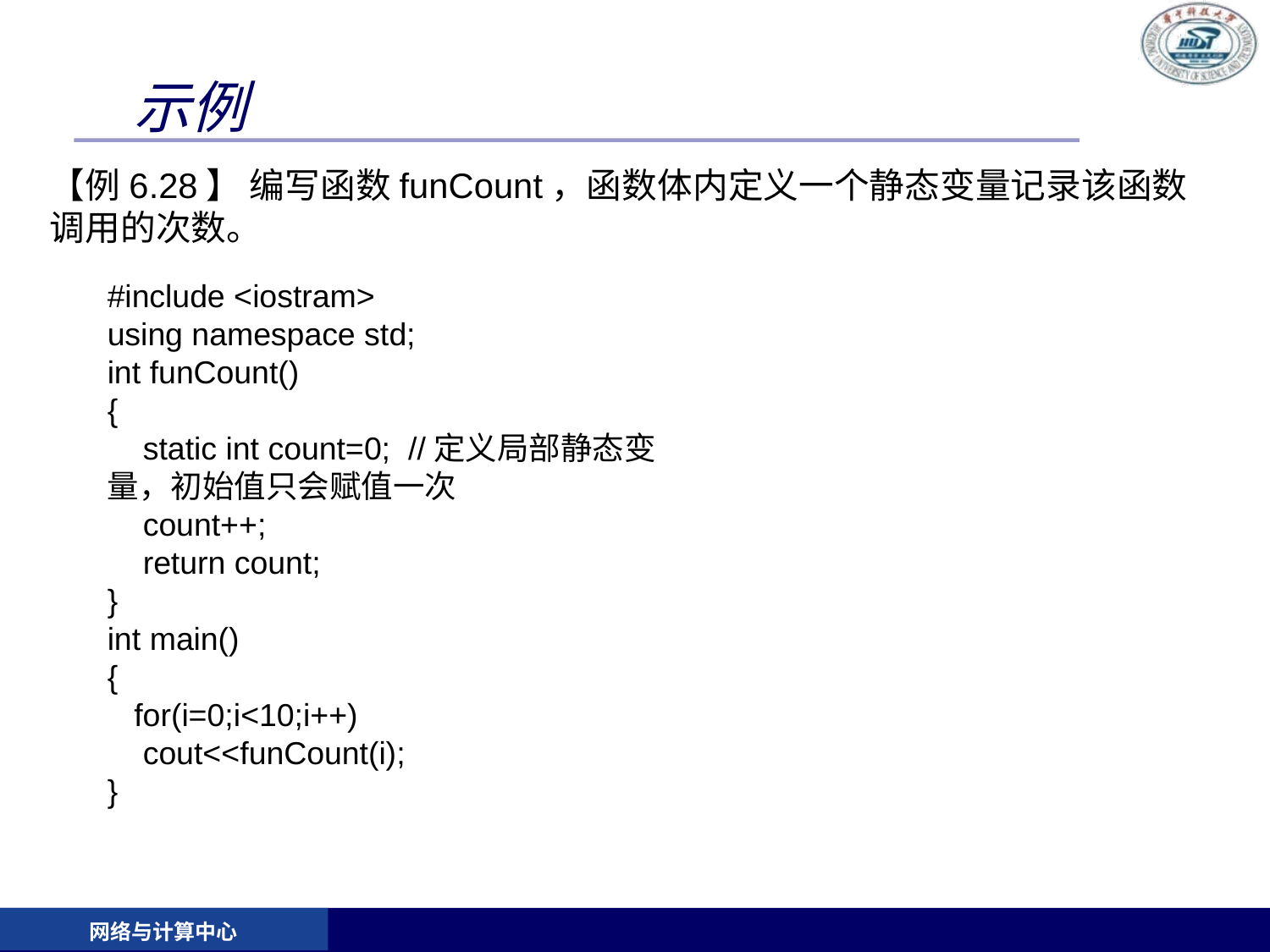

# 示例
【例6.28】 编写函数funCount，函数体内定义一个静态变量记录该函数调用的次数。
#include <iostram>
using namespace std;
int funCount()
{
    static int count=0;  //定义局部静态变量，初始值只会赋值一次
    count++;
    return count;
}
int main()
{
   for(i=0;i<10;i++)
    cout<<funCount(i);
}
网络与计算中心